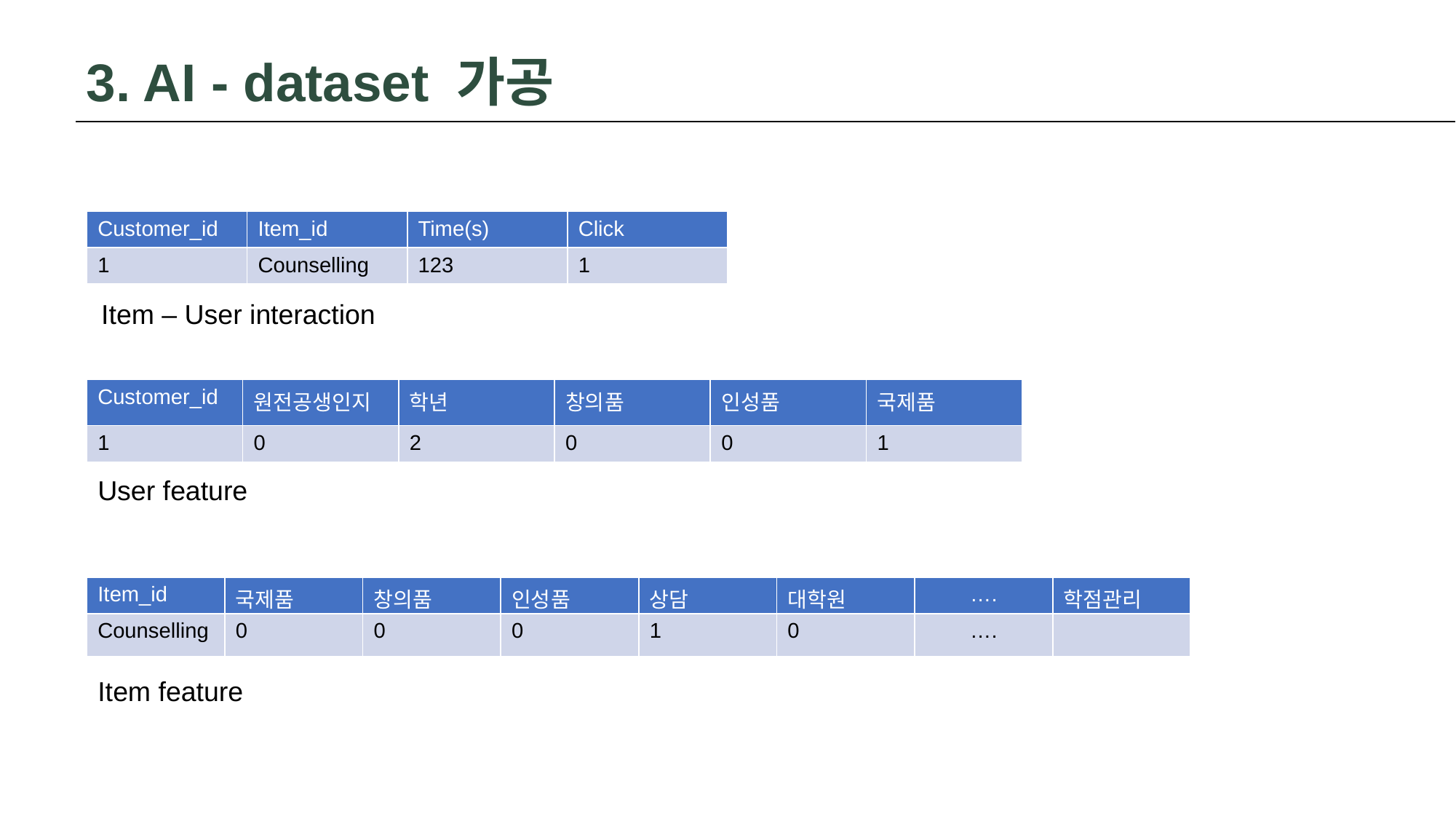

3. AI - dataset 가공
| Customer\_id | Item\_id | Time(s) | Click |
| --- | --- | --- | --- |
| 1 | Counselling | 123 | 1 |
Item – User interaction
| Customer\_id | 원전공생인지 | 학년 | 창의품 | 인성품 | 국제품 |
| --- | --- | --- | --- | --- | --- |
| 1 | 0 | 2 | 0 | 0 | 1 |
User feature
| Item\_id | 국제품 | 창의품 | 인성품 | 상담 | 대학원 | …. | 학점관리 |
| --- | --- | --- | --- | --- | --- | --- | --- |
| Counselling | 0 | 0 | 0 | 1 | 0 | …. |  |
Item feature